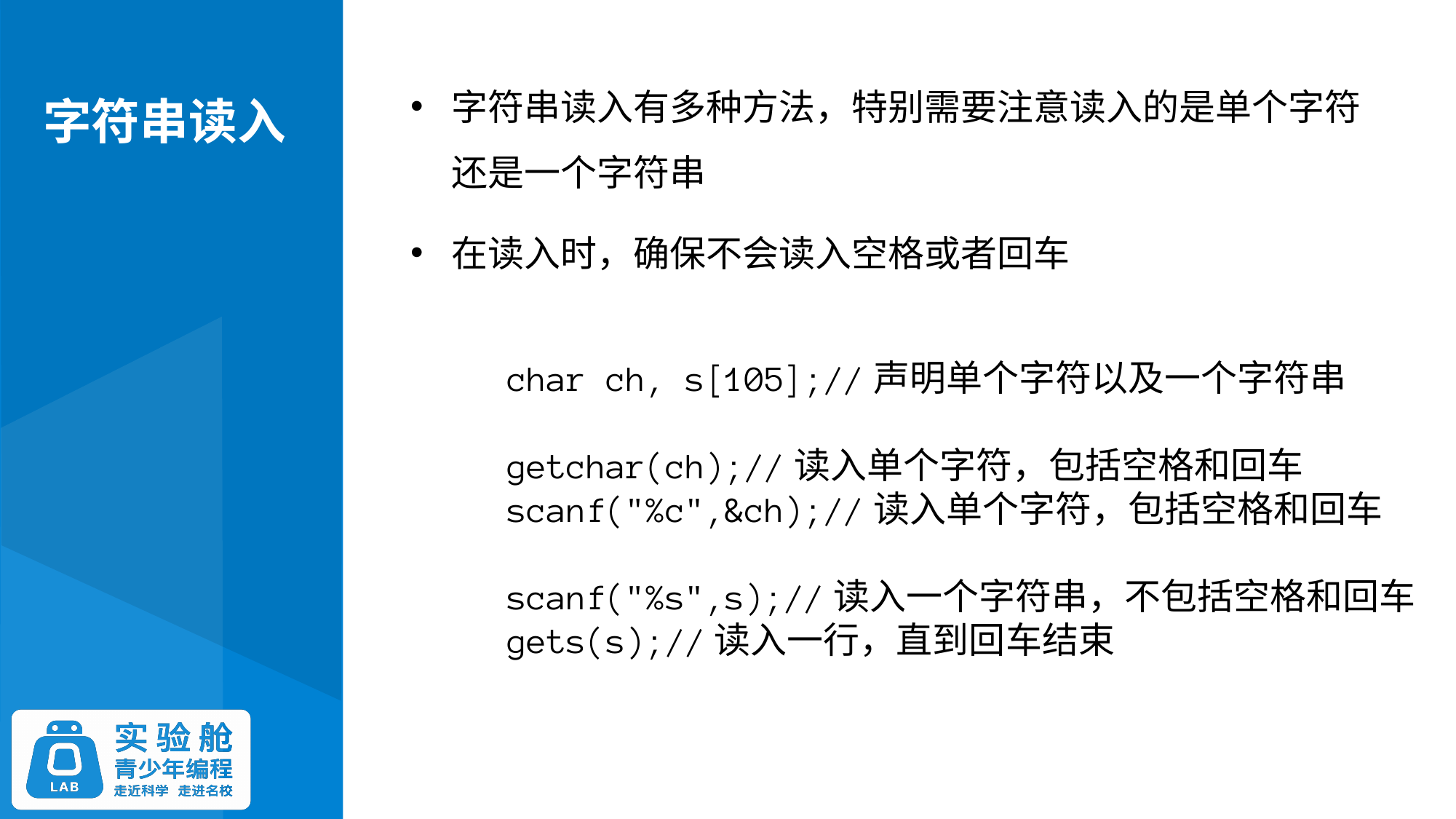

字符串读入
字符串读入有多种方法，特别需要注意读入的是单个字符还是一个字符串
在读入时，确保不会读入空格或者回车
char ch, s[105];//声明单个字符以及一个字符串

getchar(ch);//读入单个字符，包括空格和回车
scanf("%c",&ch);//读入单个字符，包括空格和回车

scanf("%s",s);//读入一个字符串，不包括空格和回车
gets(s);//读入一行，直到回车结束